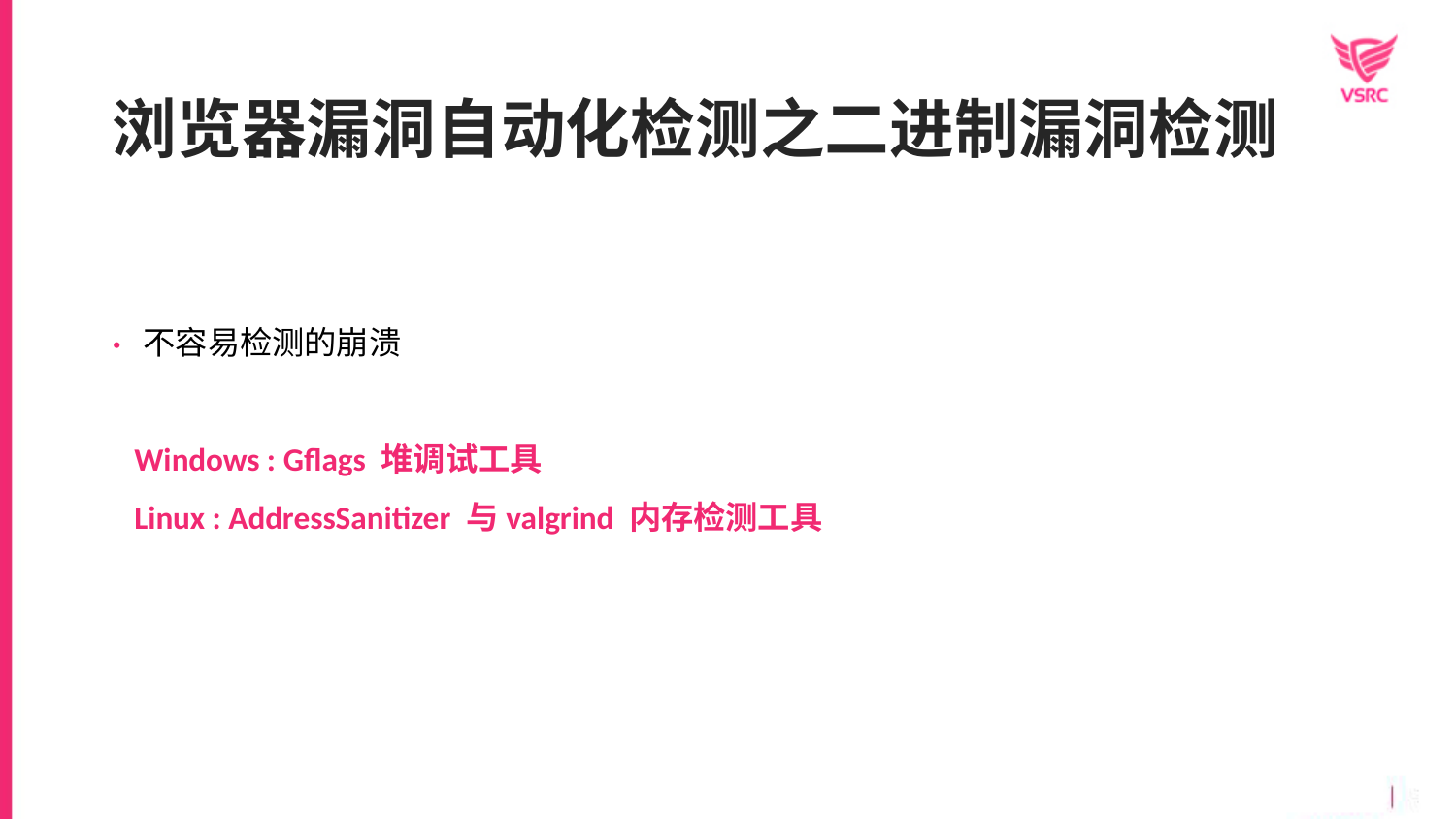

浏览器漏洞自动化检测之二进制漏洞检测
·  不容易检测的崩溃

   Windows : Gflags 堆调试工具
   Linux : AddressSanitizer 与valgrind 内存检测工具